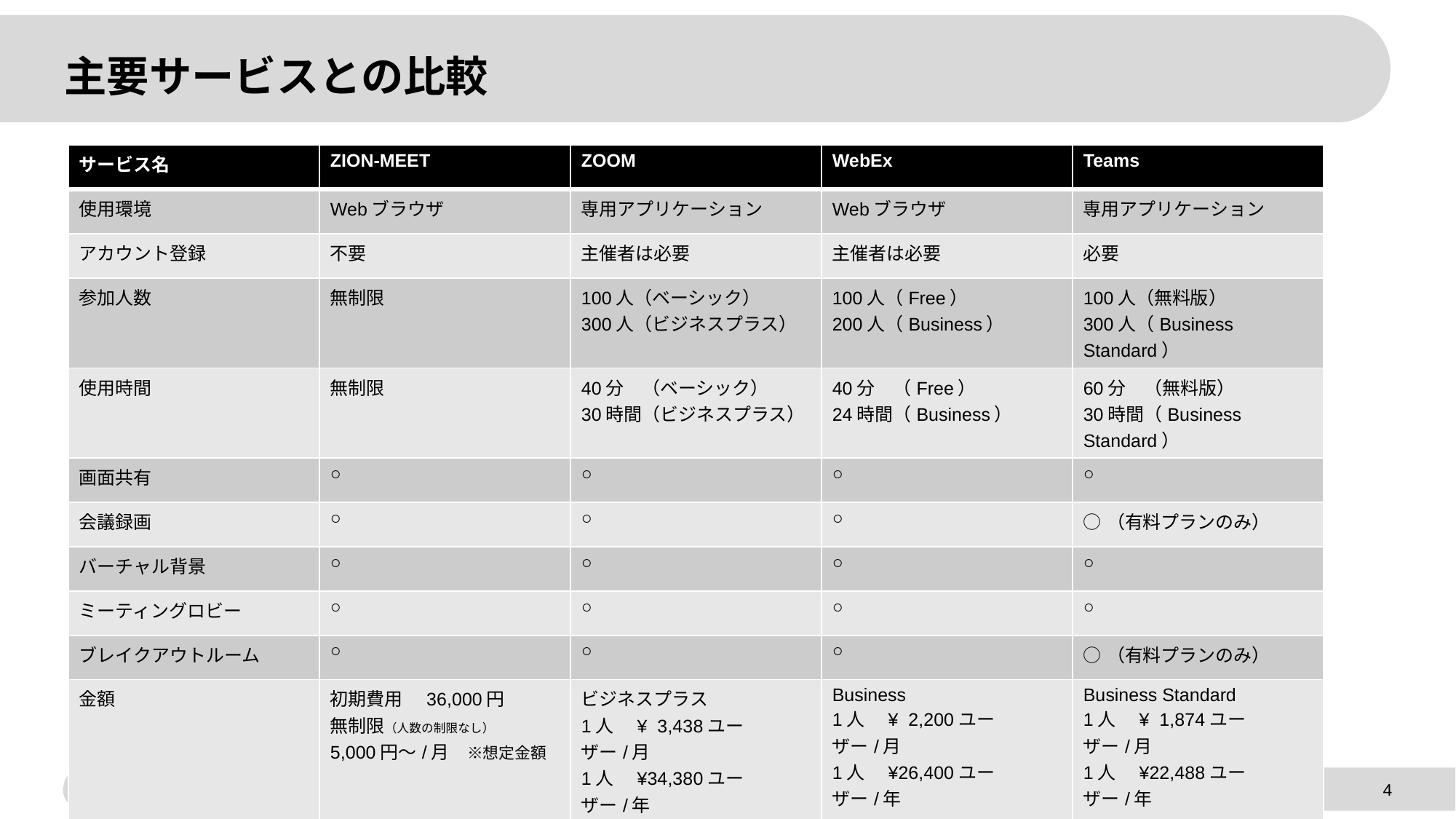

# 主要サービスとの比較
| サービス名 | ZION-MEET | ZOOM | WebEx | Teams |
| --- | --- | --- | --- | --- |
| 使用環境 | Webブラウザ | 専用アプリケーション | Webブラウザ | 専用アプリケーション |
| アカウント登録 | 不要 | 主催者は必要 | 主催者は必要 | 必要 |
| 参加人数 | 無制限 | 100人（ベーシック） 300人（ビジネスプラス） | 100人（Free） 200人（Business） | 100人（無料版） 300人（Business Standard） |
| 使用時間 | 無制限 | 40分　（ベーシック） 30時間（ビジネスプラス） | 40分　（Free） 24時間（Business） | 60分　（無料版） 30時間（Business Standard） |
| 画面共有 | ○ | ○ | ○ | ○ |
| 会議録画 | ○ | ○ | ○ | ○（有料プランのみ） |
| バーチャル背景 | ○ | ○ | ○ | ○ |
| ミーティングロビー | ○ | ○ | ○ | ○ |
| ブレイクアウトルーム | ○ | ○ | ○ | ○（有料プランのみ） |
| 金額 | 初期費用　36,000円 無制限（人数の制限なし）　 5,000円～/月　※想定金額 | ビジネスプラス 1人　¥ 3,438ユーザー/月 1人　¥34,380ユーザー/年 | Business 1人　¥ 2,200ユーザー/月 1人　¥26,400ユーザー/年 | Business Standard 1人　¥ 1,874ユーザー/月 1人　¥22,488ユーザー/年 |